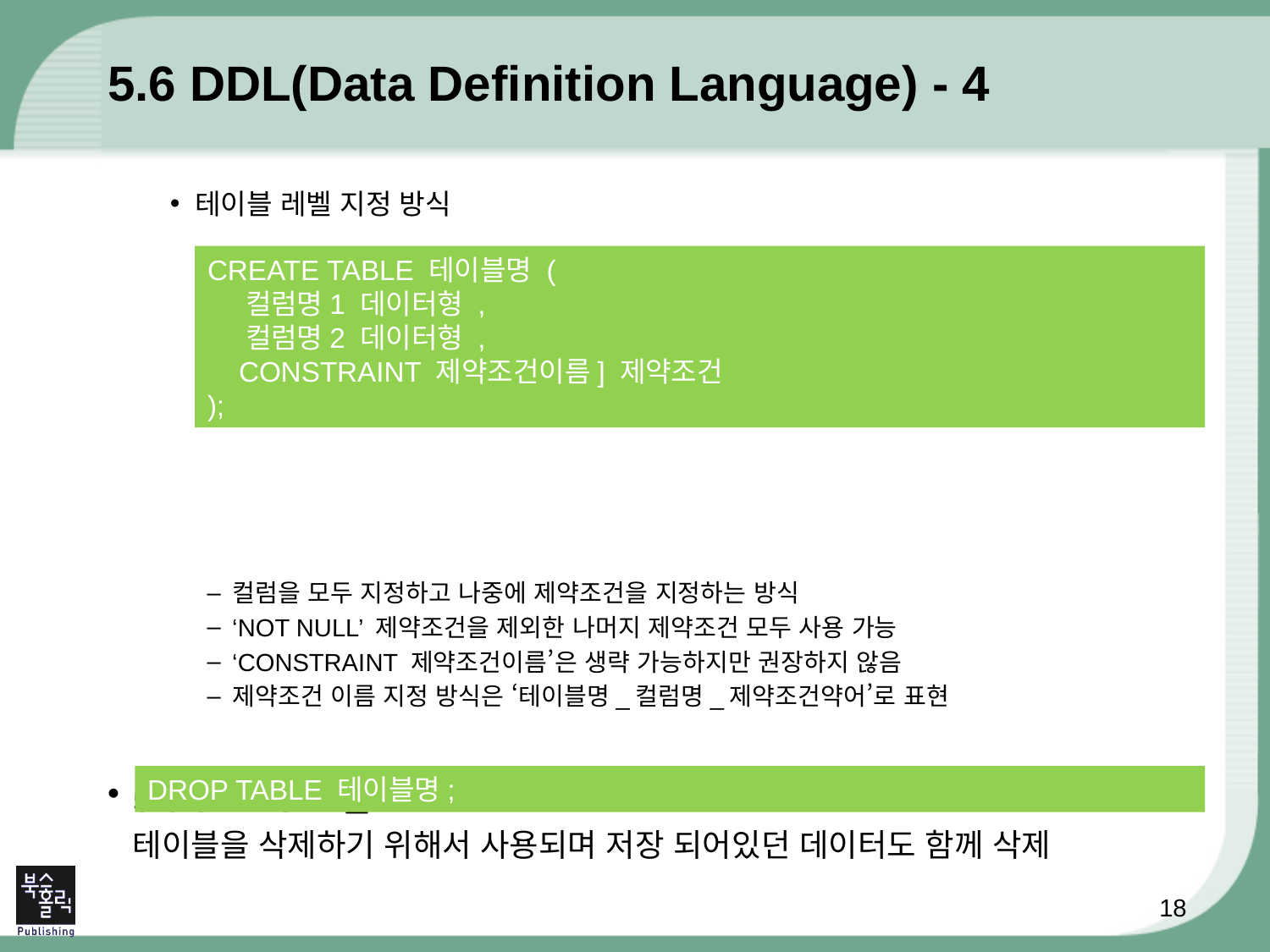

# 5.6 DDL(Data Definition Language) - 4
테이블 레벨 지정 방식

컬럼을 모두 지정하고 나중에 제약조건을 지정하는 방식
‘NOT NULL’ 제약조건을 제외한 나머지 제약조건 모두 사용 가능
‘CONSTRAINT 제약조건이름’은 생략 가능하지만 권장하지 않음
제약조건 이름 지정 방식은 ‘테이블명_컬럼명_제약조건약어’로 표현

5.6.3 DROP 문
테이블을 삭제하기 위해서 사용되며 저장 되어있던 데이터도 함께 삭제

CREATE TABLE 테이블명 (
    컬럼명1 데이터형 ,
    컬럼명2 데이터형 ,
    CONSTRAINT 제약조건이름] 제약조건
);
DROP TABLE 테이블명;
18